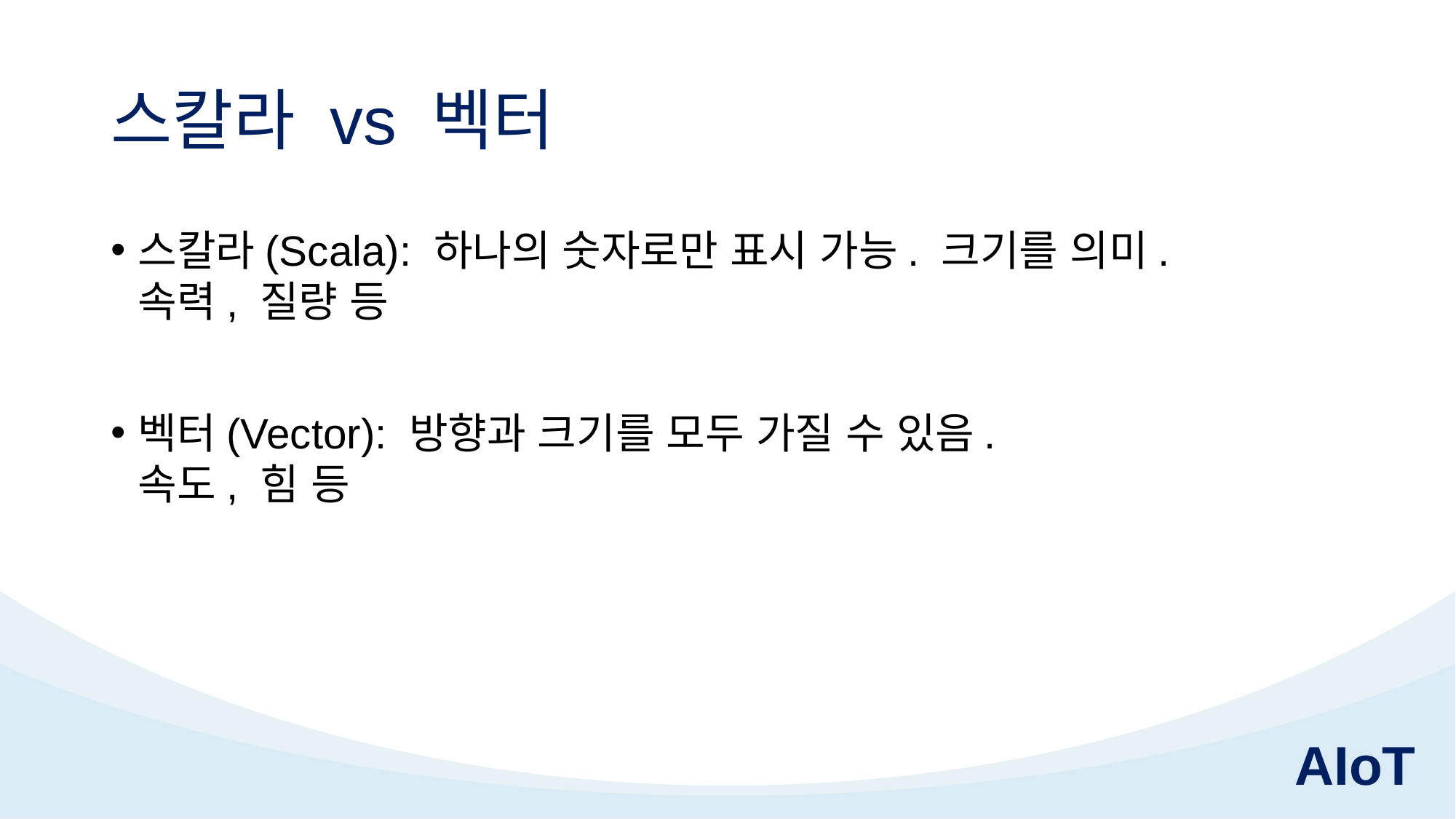

# 스칼라 vs 벡터
스칼라(Scala): 하나의 숫자로만 표시 가능. 크기를 의미.
속력, 질량 등

벡터(Vector): 방향과 크기를 모두 가질 수 있음.
속도, 힘 등